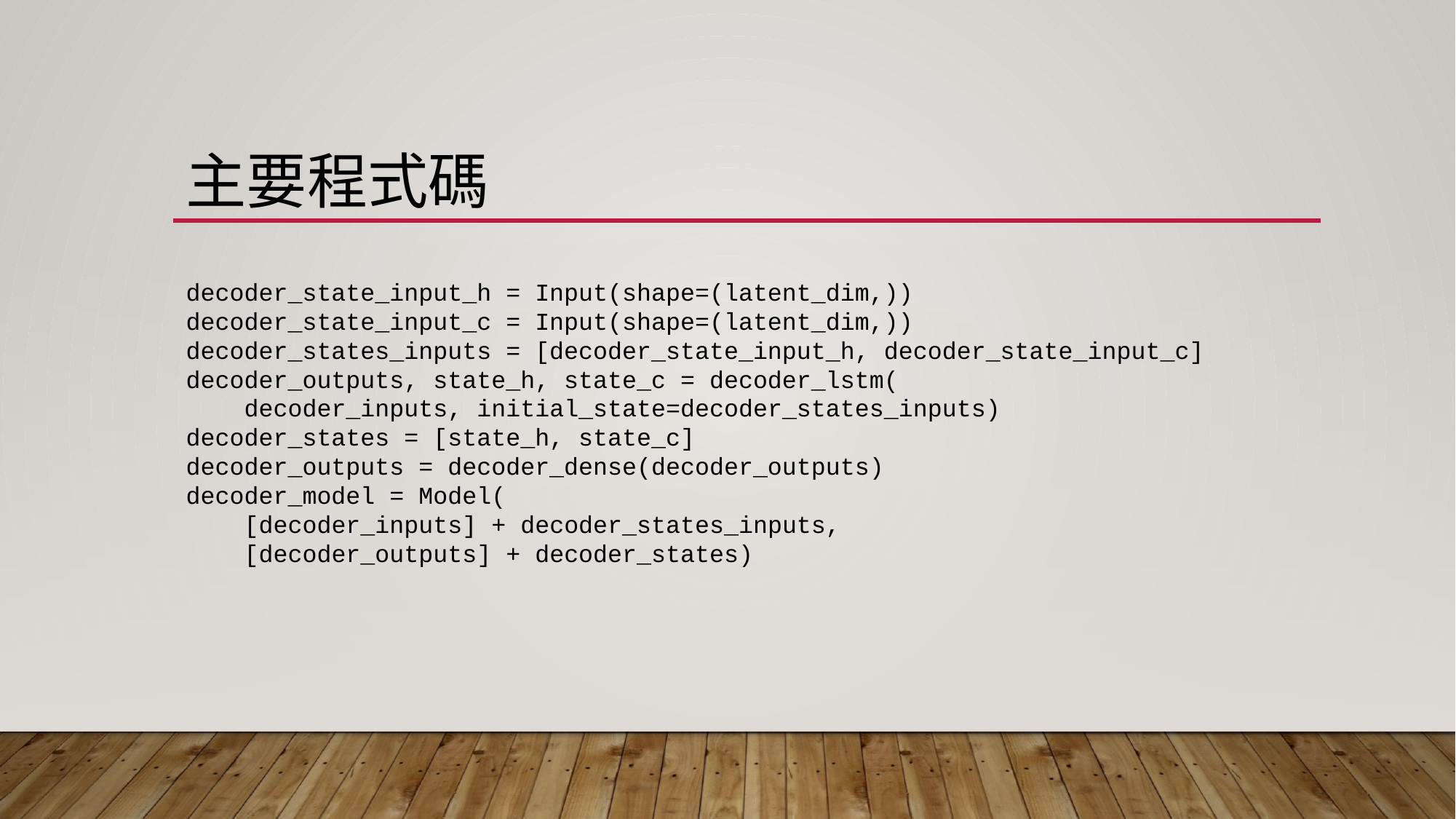

# 主要程式碼

decoder_state_input_h = Input(shape=(latent_dim,))
decoder_state_input_c = Input(shape=(latent_dim,))
decoder_states_inputs = [decoder_state_input_h, decoder_state_input_c]
decoder_outputs, state_h, state_c = decoder_lstm(
    decoder_inputs, initial_state=decoder_states_inputs)
decoder_states = [state_h, state_c]
decoder_outputs = decoder_dense(decoder_outputs)
decoder_model = Model(
    [decoder_inputs] + decoder_states_inputs,
    [decoder_outputs] + decoder_states)